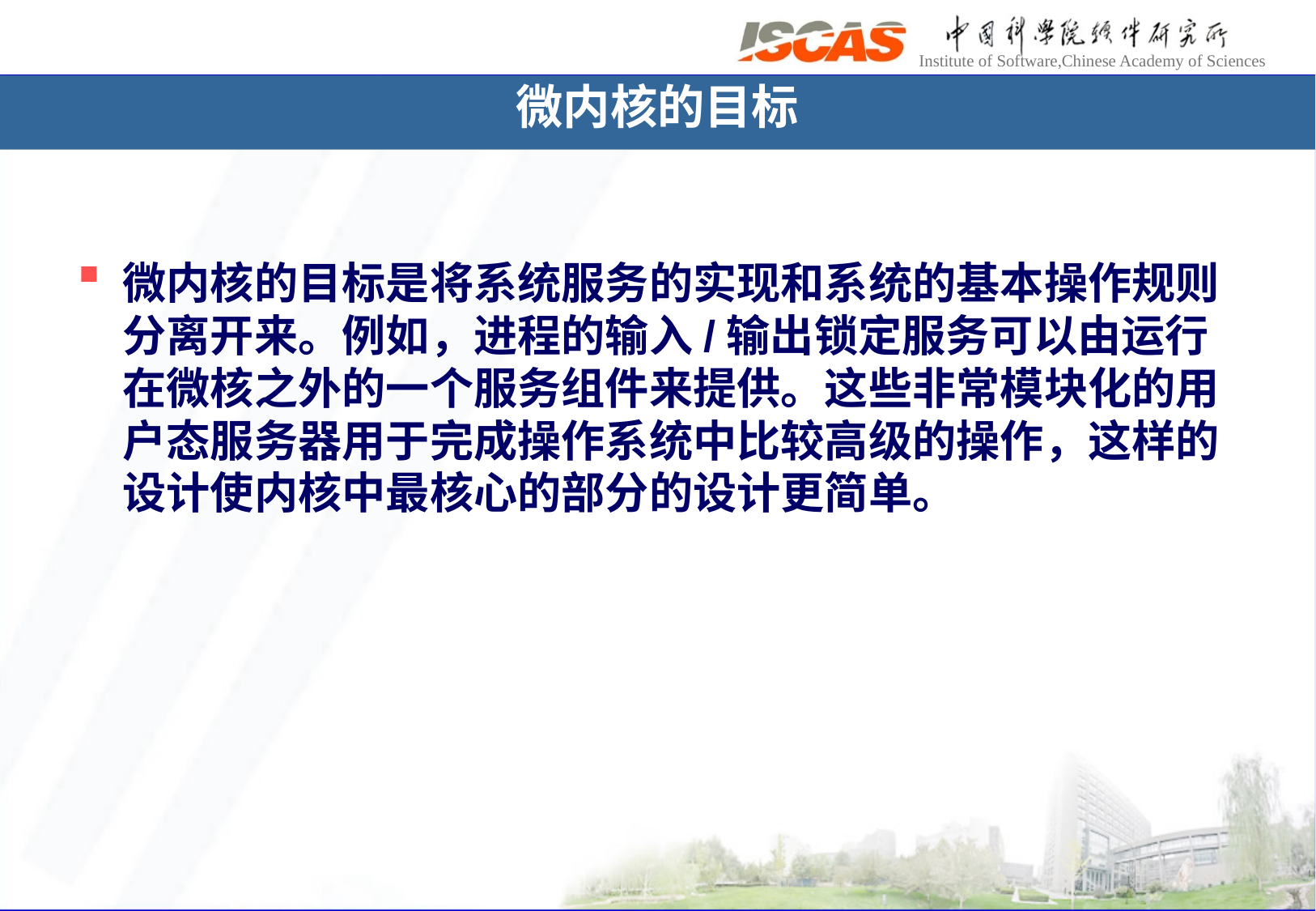

# 微内核的目标

微内核的目标是将系统服务的实现和系统的基本操作规则分离开来。例如，进程的输入/输出锁定服务可以由运行在微核之外的一个服务组件来提供。这些非常模块化的用户态服务器用于完成操作系统中比较高级的操作，这样的设计使内核中最核心的部分的设计更简单。